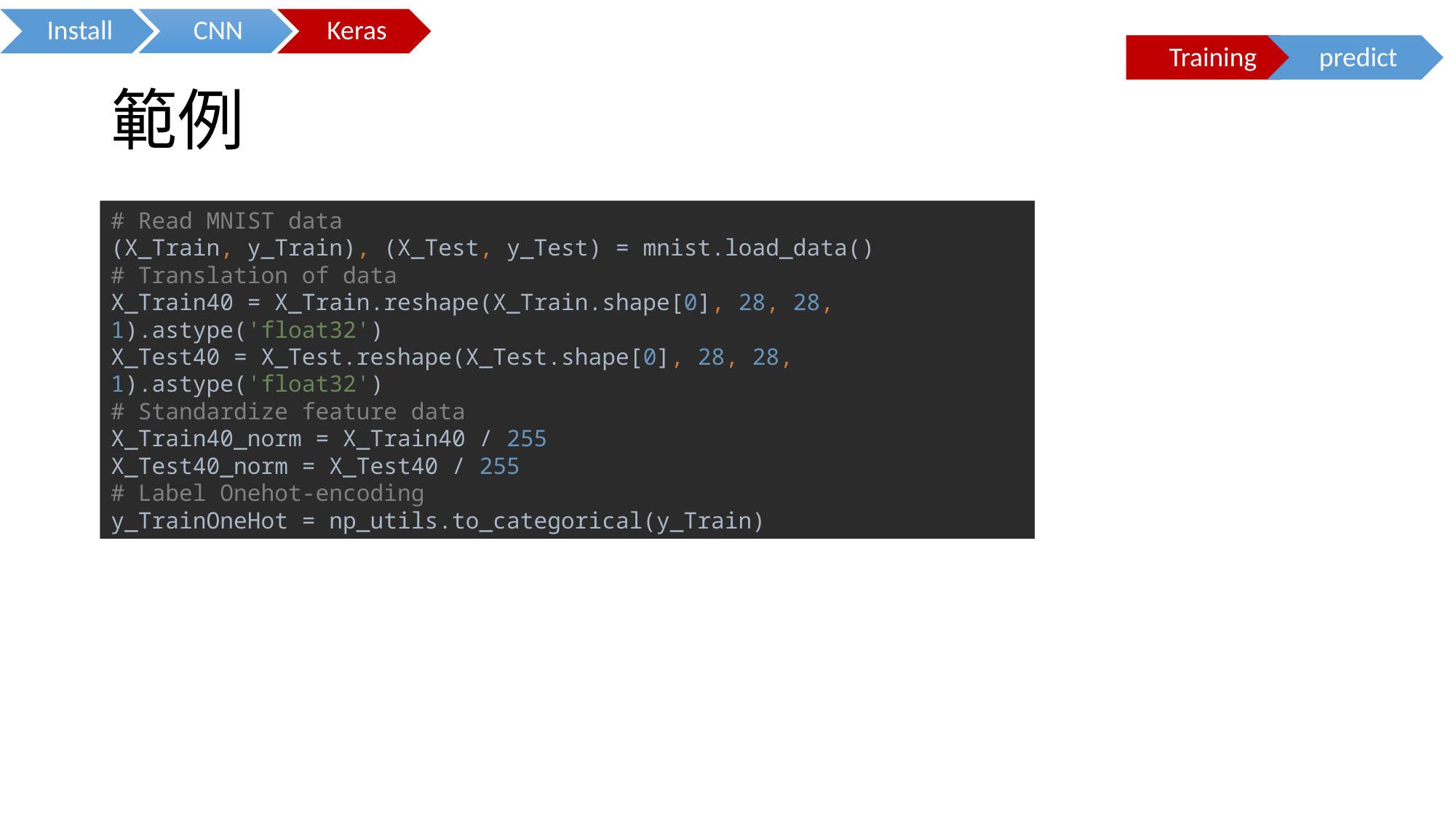

Install
CNN
Keras
Training
predict
# 範例

# Read MNIST data (X_Train, y_Train), (X_Test, y_Test) = mnist.load_data() # Translation of data X_Train40 = X_Train.reshape(X_Train.shape[0], 28, 28, 1).astype('float32') X_Test40 = X_Test.reshape(X_Test.shape[0], 28, 28, 1).astype('float32') # Standardize feature data X_Train40_norm = X_Train40 / 255 X_Test40_norm = X_Test40 / 255 # Label Onehot-encoding y_TrainOneHot = np_utils.to_categorical(y_Train)